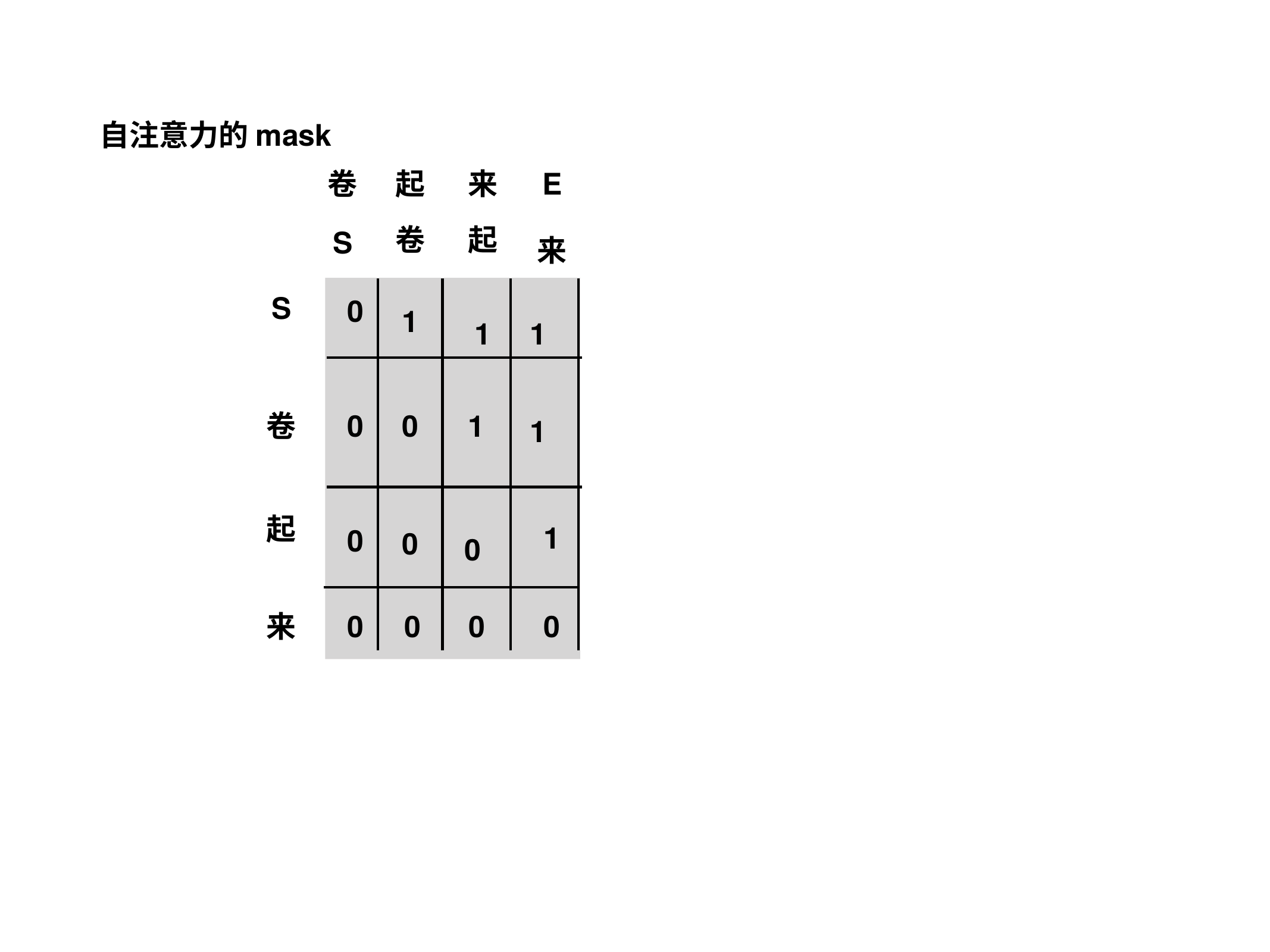

自注意力的mask
卷
起
来
E
卷
起
S
来

S
0
1
1
1

卷
0
0
1
1

起
1
0
0
0

来
0
0
0
0